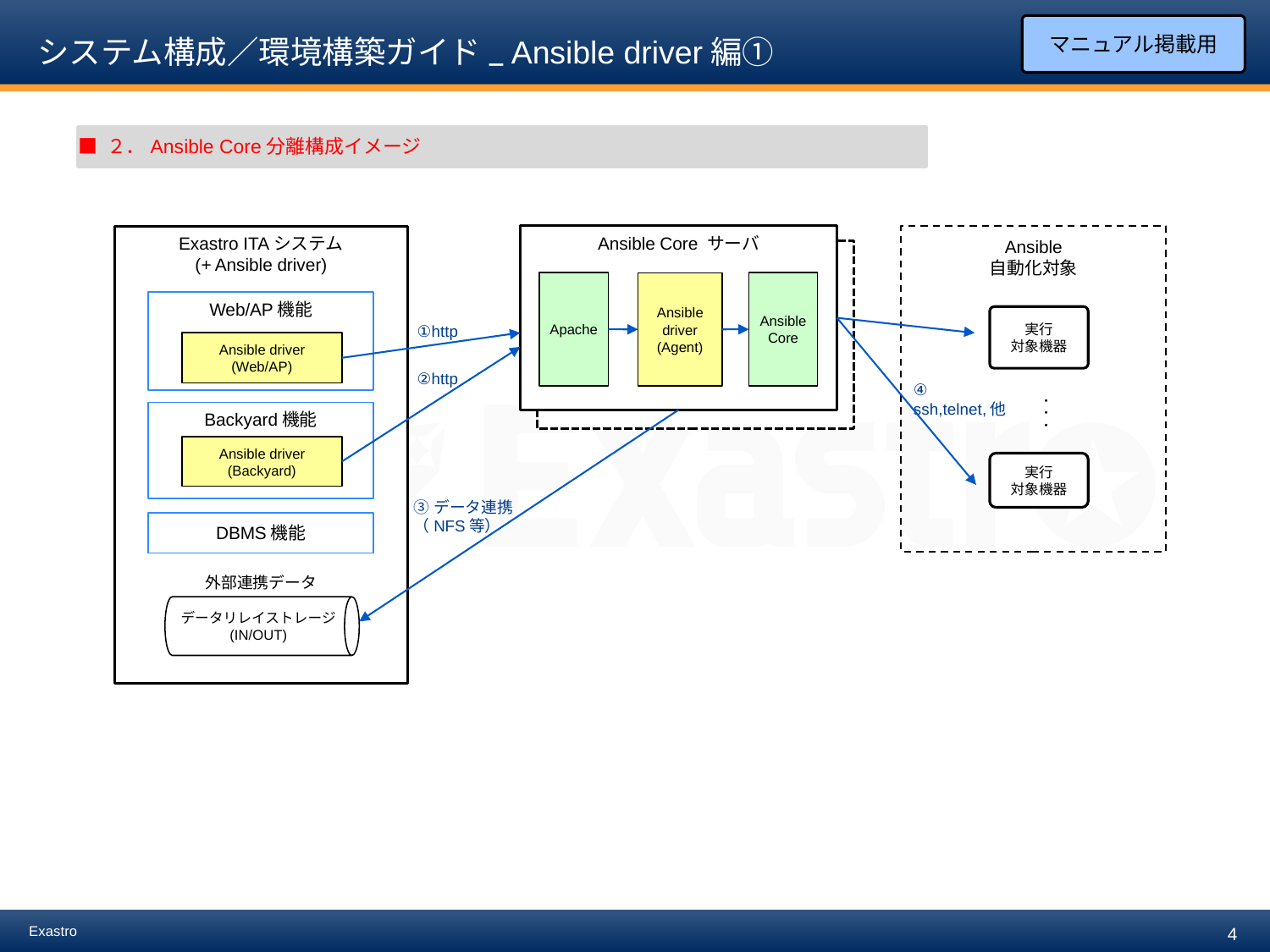

マニュアル掲載用
# システム構成／環境構築ガイド_ Ansible driver編①
■ ２．Ansible Core分離構成イメージ
Ansible Core サーバ
Ansible
自動化対象
Exastro ITAシステム
(+ Ansible driver)

Apache
Ansible
Core
Ansible
driver
(Agent)
Web/AP機能
実行
対象機器
①http
Ansible driver
(Web/AP)
②http
④
ssh,telnet,他
・・・
Backyard機能
Ansible driver
(Backyard)
実行
対象機器
③データ連携
（NFS等）
DBMS機能
データリレイストレージ
(IN/OUT)
外部連携データ